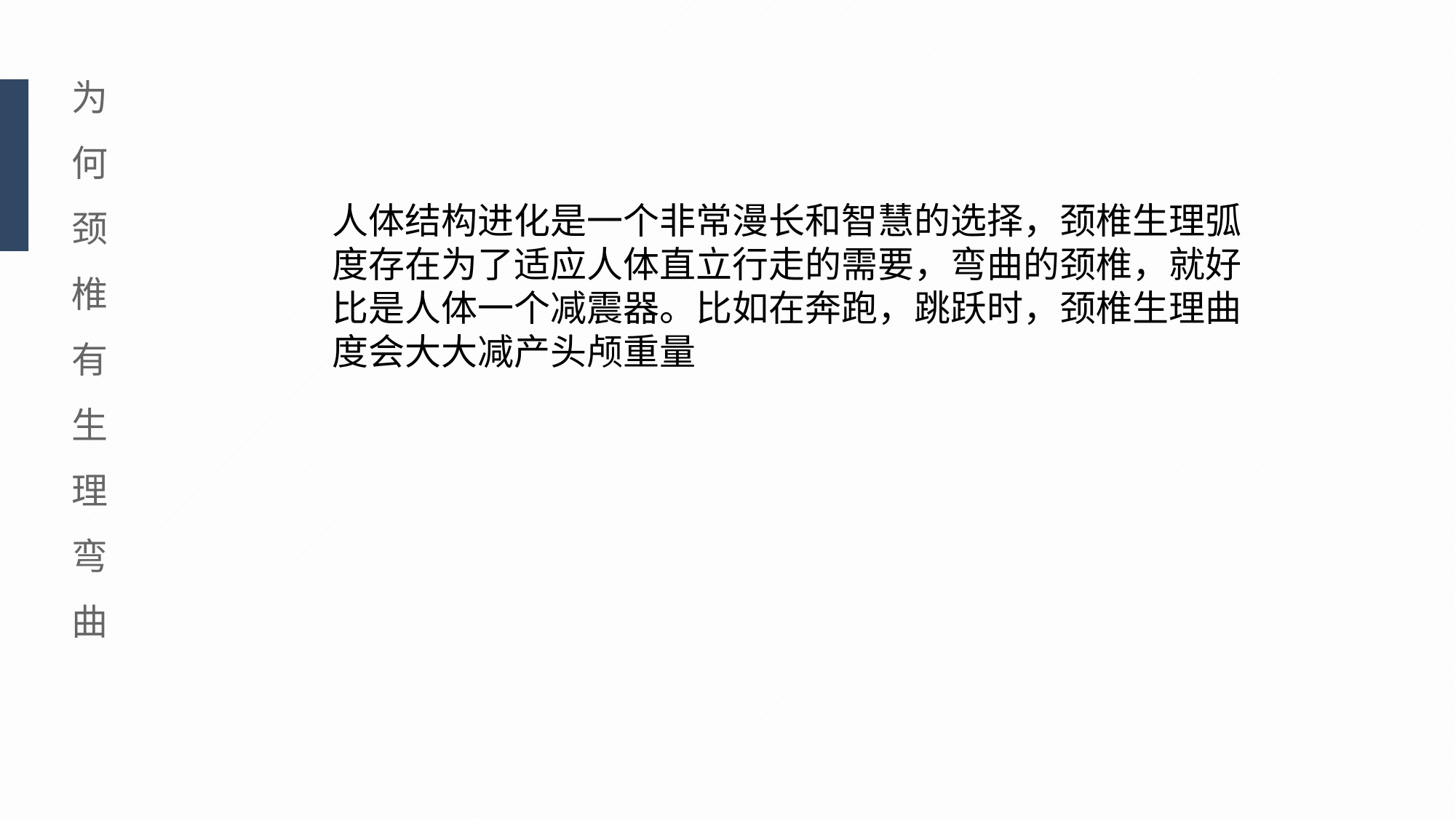

为何颈椎有生理弯曲

人体结构进化是一个非常漫长和智慧的选择，颈椎生理弧度存在为了适应人体直立行走的需要，弯曲的颈椎，就好比是人体一个减震器。比如在奔跑，跳跃时，颈椎生理曲度会大大减产头颅重量